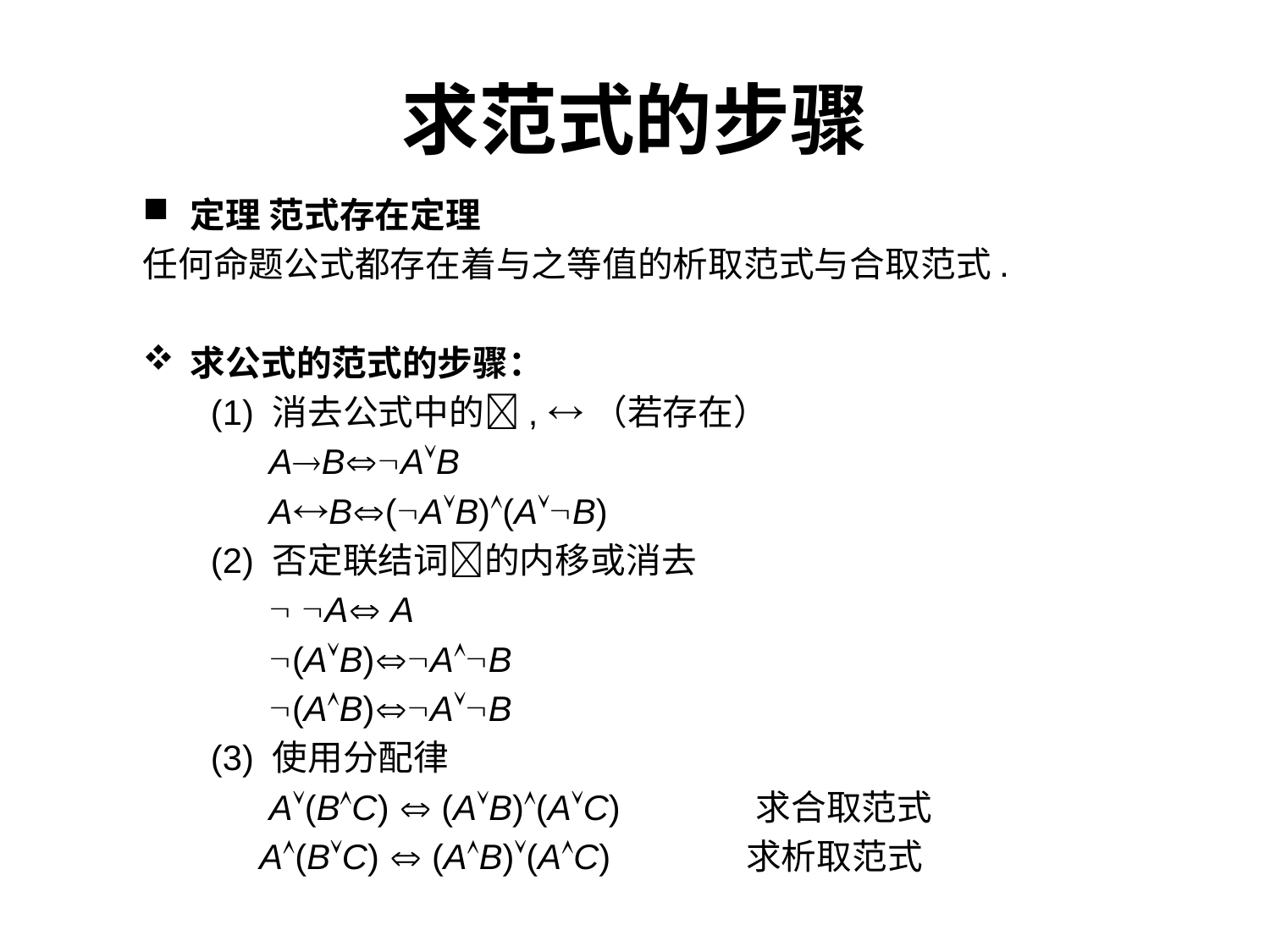

# 求范式的步骤
定理 范式存在定理
任何命题公式都存在着与之等值的析取范式与合取范式.

求公式的范式的步骤：
       (1) 消去公式中的→, ↔（若存在）
             A→B⇔¬A∨B
             A↔B⇔(¬A∨B)∧(A∨¬B)
       (2) 否定联结词¬的内移或消去
             ¬ ¬A⇔ A
             ¬(A∨B)⇔¬A∧¬B
             ¬(A∧B)⇔¬A∨¬B
       (3) 使用分配律
             A∨(B∧C) ⇔ (A∨B)∧(A∨C)             求合取范式
            A∧(B∨C) ⇔ (A∧B)∨(A∧C)             求析取范式

44